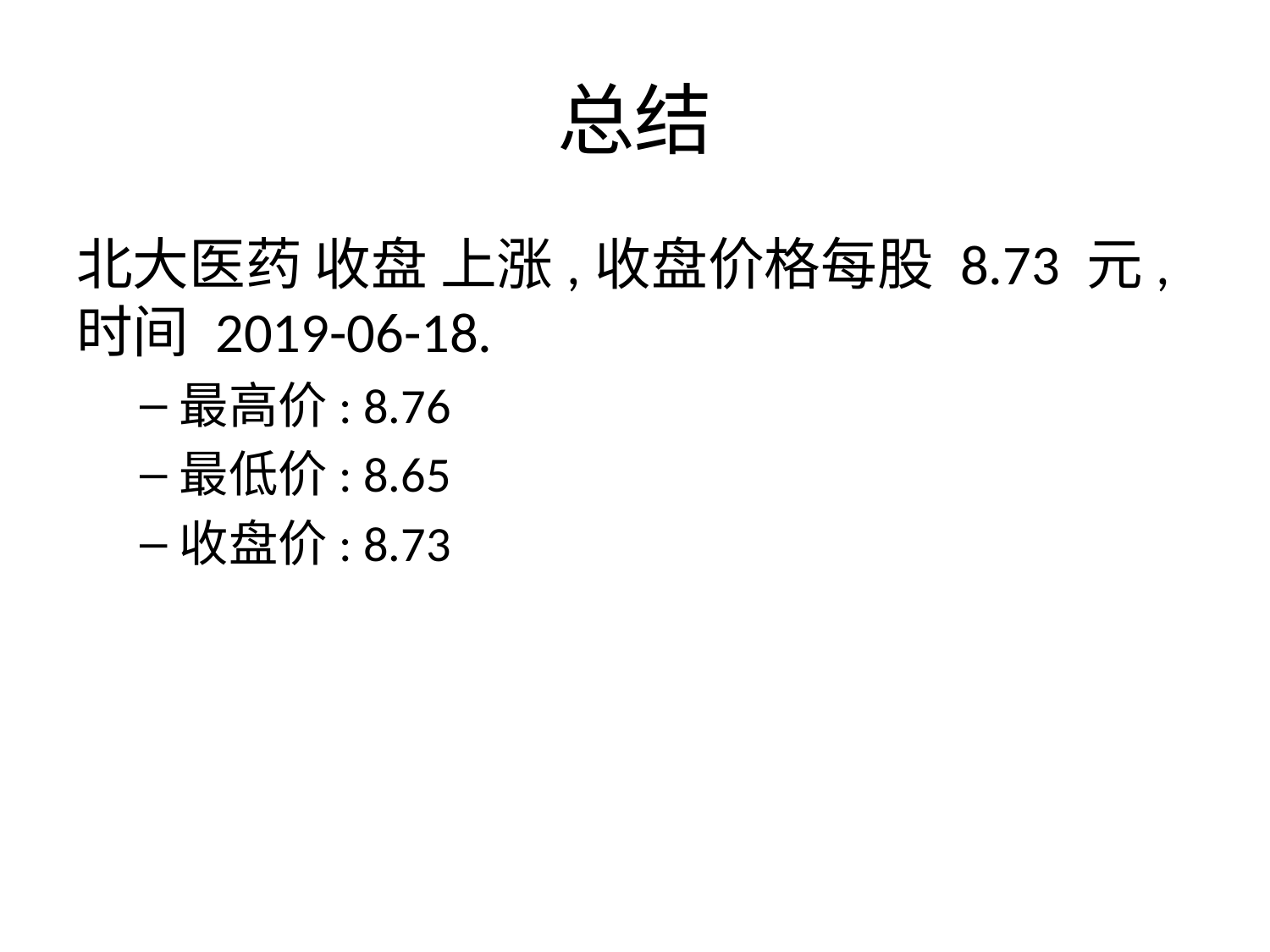

# 总结
北大医药 收盘 上涨,收盘价格每股 8.73 元,时间 2019-06-18.
最高价: 8.76
最低价: 8.65
收盘价: 8.73